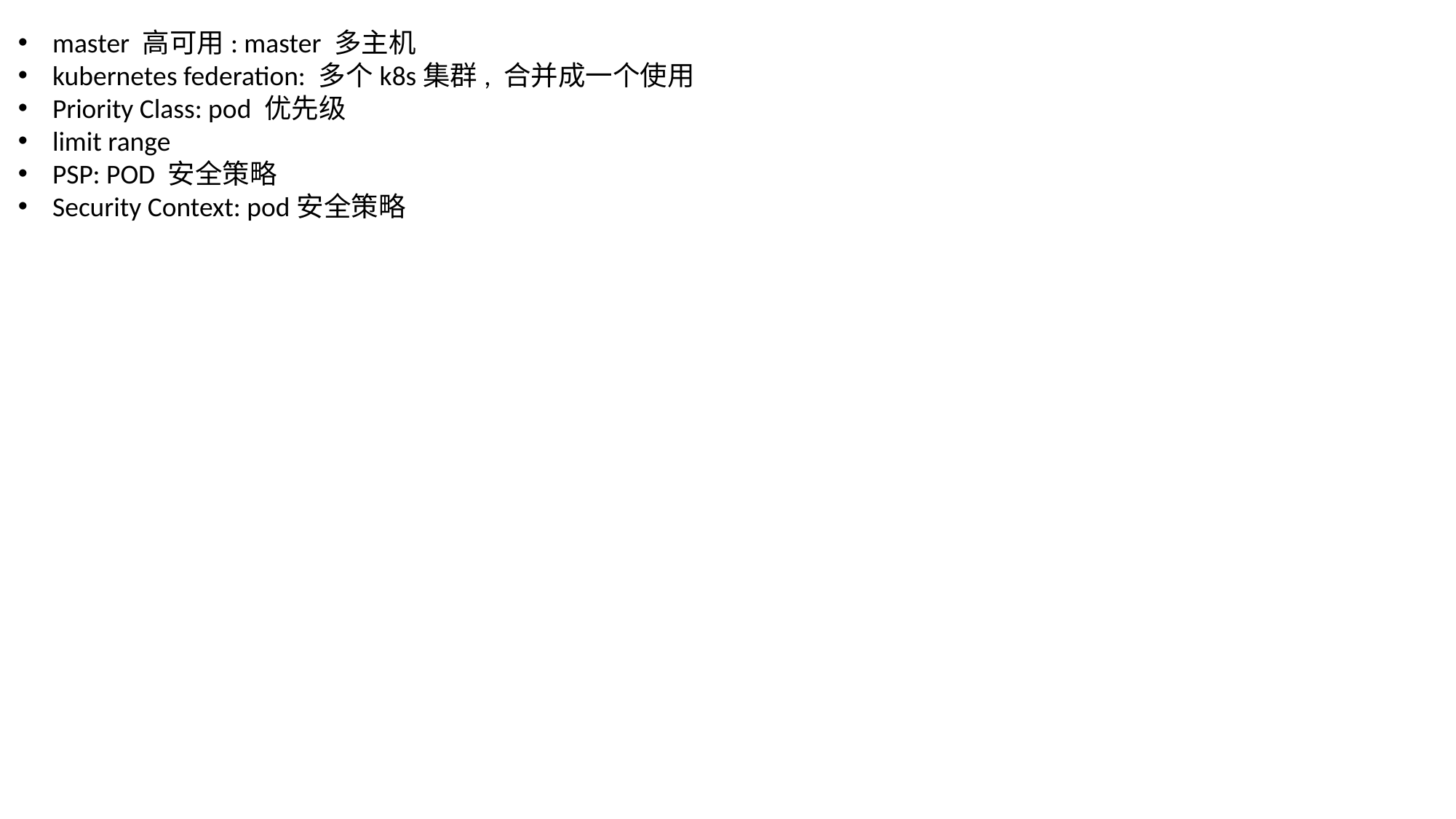

master 高可用: master 多主机
kubernetes federation: 多个k8s集群, 合并成一个使用
Priority Class: pod 优先级
limit range
PSP: POD 安全策略
Security Context: pod安全策略